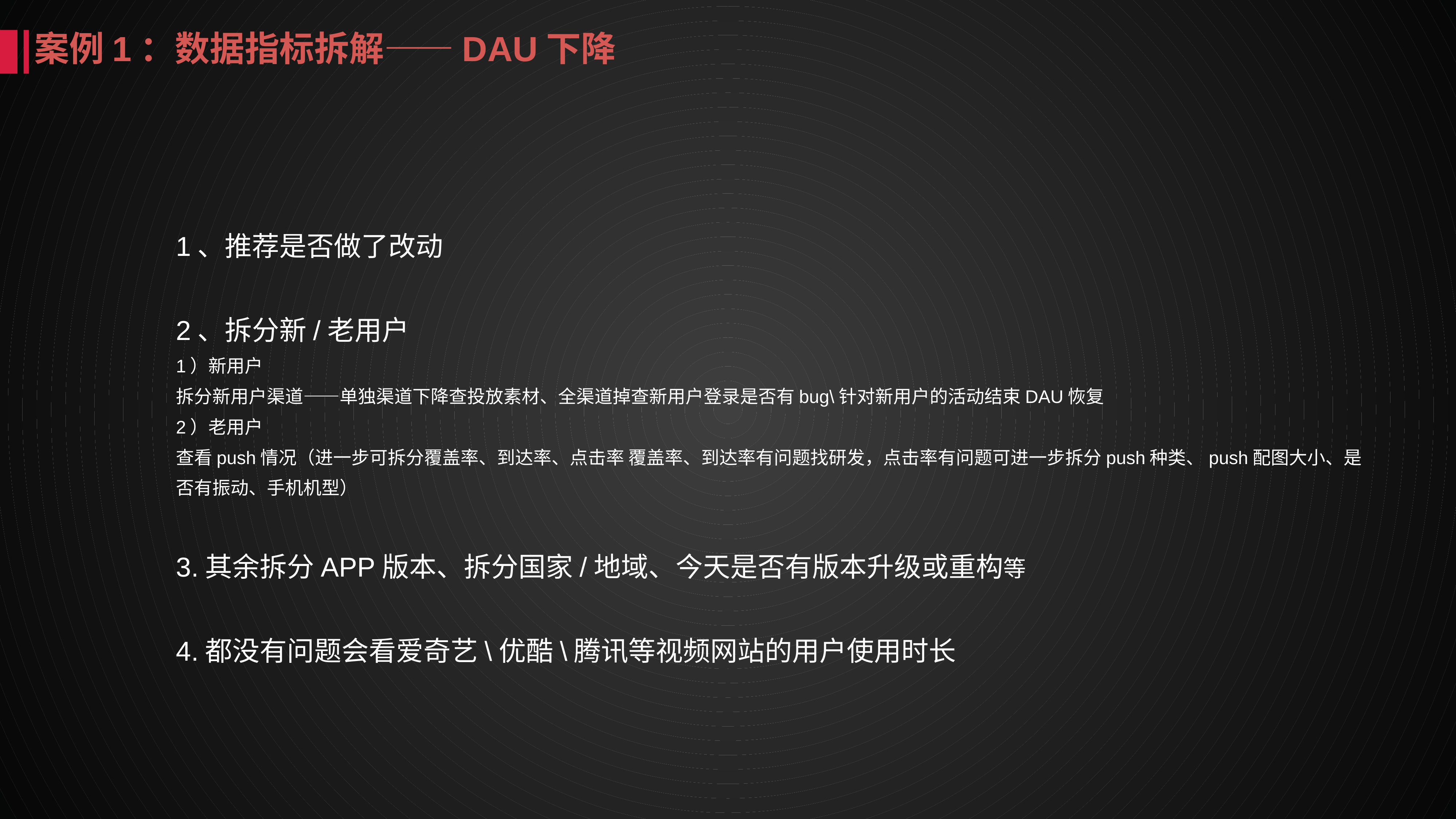

案例1：数据指标拆解——DAU下降
1、推荐是否做了改动

2、拆分新/老用户
1）新用户
拆分新用户渠道——单独渠道下降查投放素材、全渠道掉查新用户登录是否有bug\针对新用户的活动结束DAU恢复
2）老用户
查看push情况（进一步可拆分覆盖率、到达率、点击率 覆盖率、到达率有问题找研发，点击率有问题可进一步拆分push种类、push配图大小、是否有振动、手机机型）

3.其余拆分APP版本、拆分国家/地域、今天是否有版本升级或重构等

4.都没有问题会看爱奇艺\优酷\腾讯等视频网站的用户使用时长